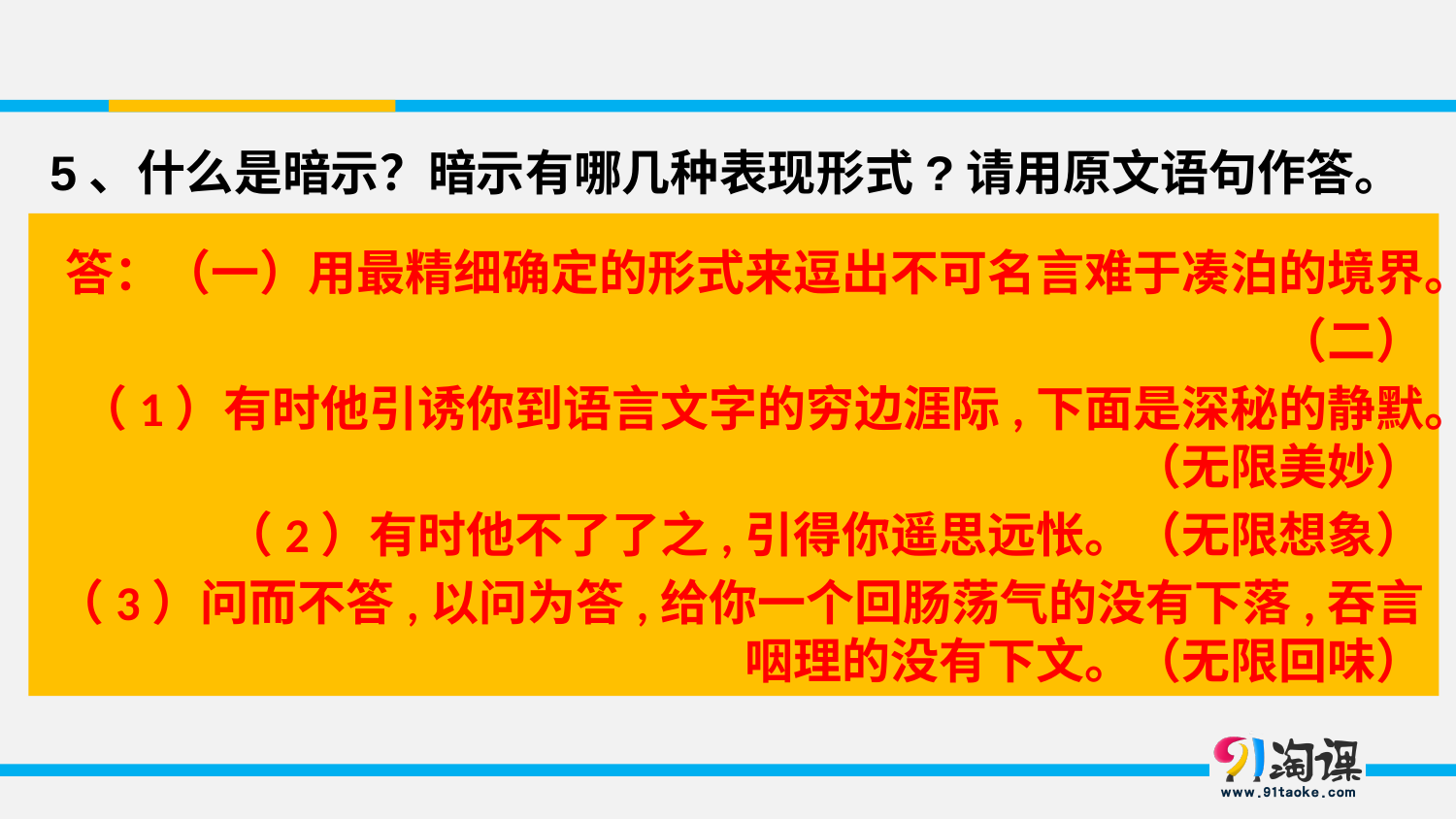

5、什么是暗示？暗示有哪几种表现形式?请用原文语句作答。
答：（一）用最精细确定的形式来逗出不可名言难于凑泊的境界。
（二）
（1）有时他引诱你到语言文字的穷边涯际,下面是深秘的静默。（无限美妙）
（2）有时他不了了之,引得你遥思远怅。（无限想象）
（3）问而不答,以问为答,给你一个回肠荡气的没有下落,吞言咽理的没有下文。（无限回味）